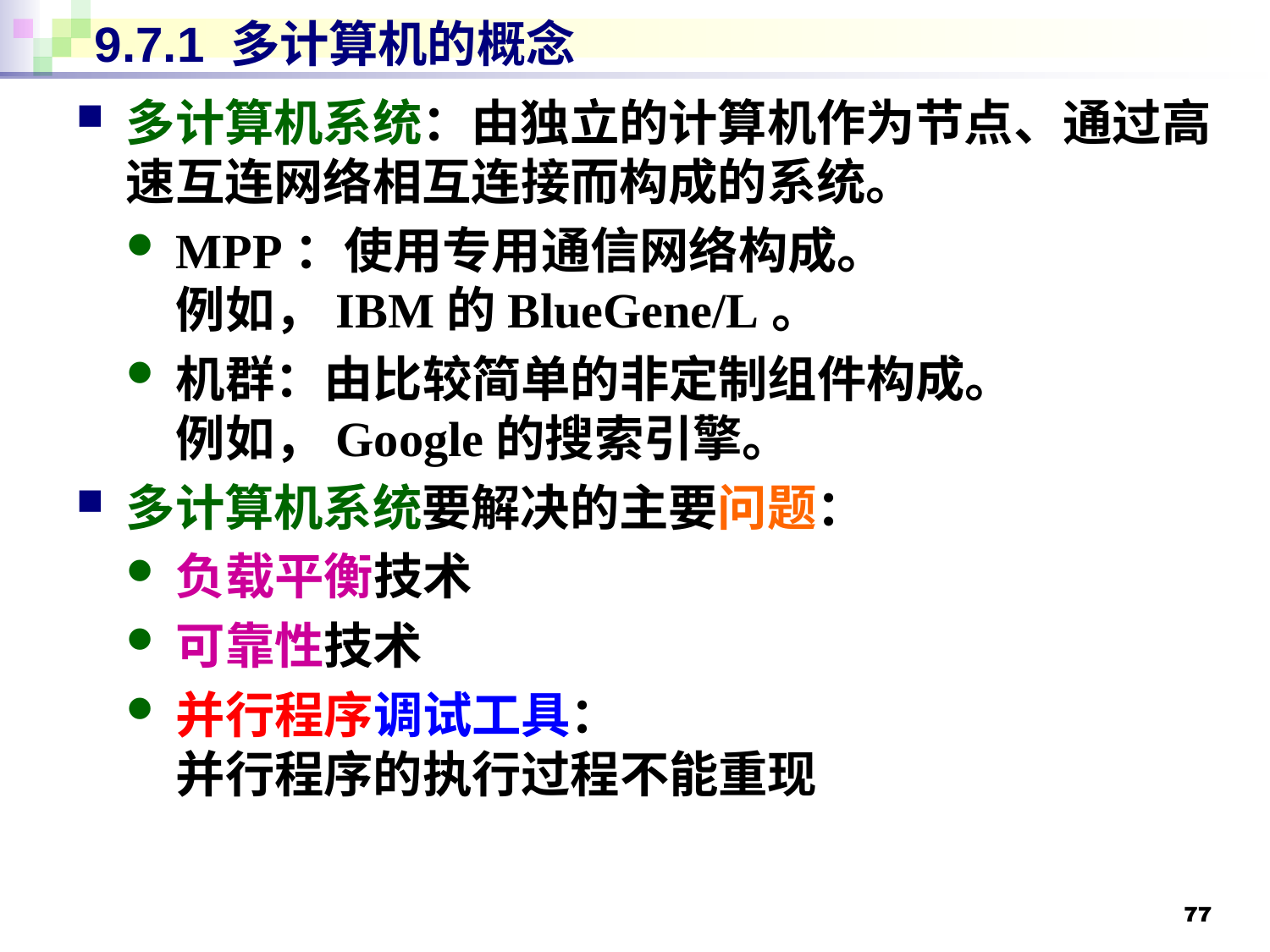

# 9.7.1 多计算机的概念
多计算机系统：由独立的计算机作为节点、通过高速互连网络相互连接而构成的系统。
MPP：使用专用通信网络构成。
例如，IBM的BlueGene/L。
机群：由比较简单的非定制组件构成。
例如，Google的搜索引擎。
多计算机系统要解决的主要问题：
负载平衡技术
可靠性技术
并行程序调试工具：
并行程序的执行过程不能重现
77